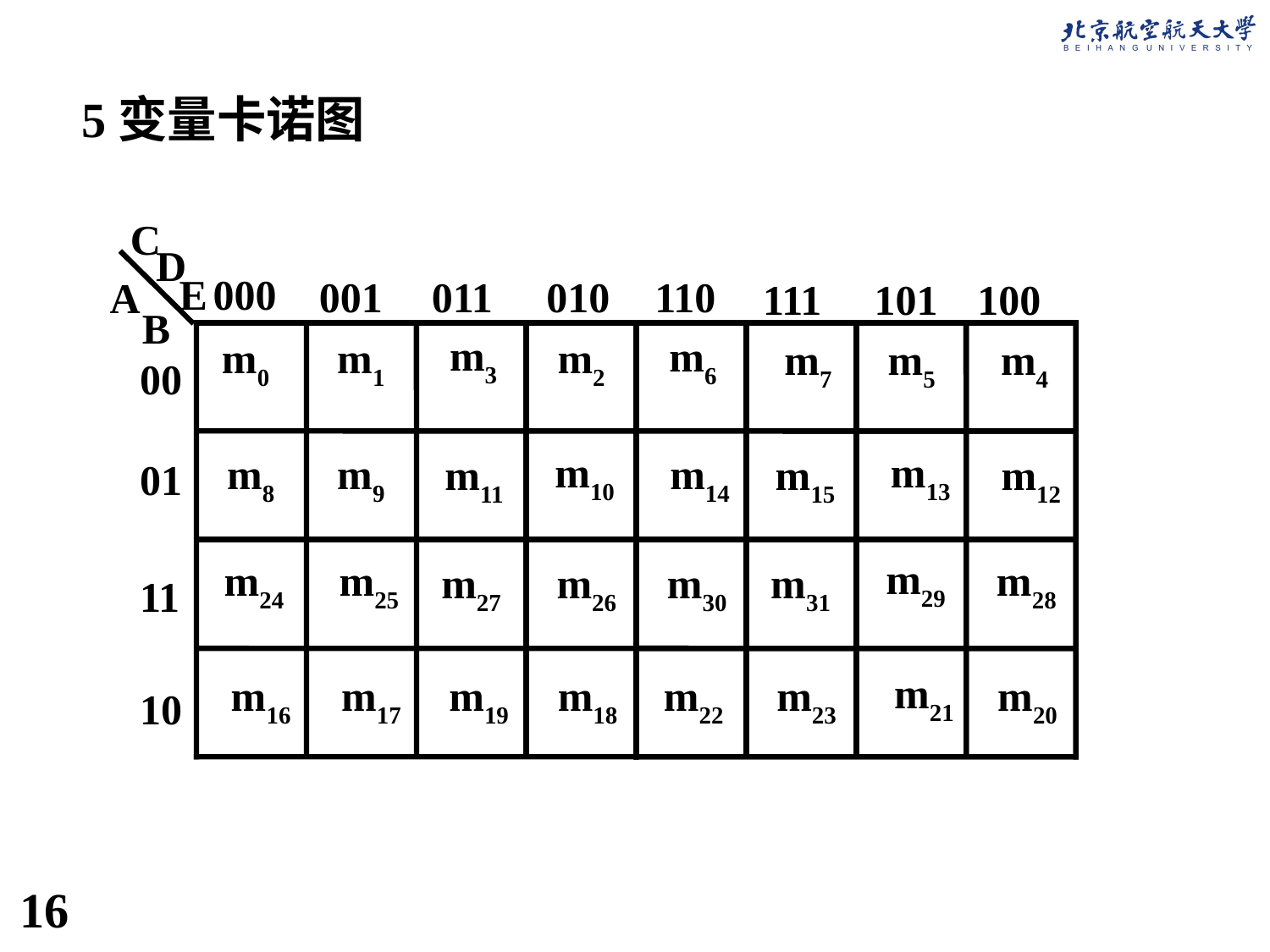

5变量卡诺图
C
D

E
000
001
110
011
010
A
101
100
111
B

m3
m6
m2
m1
m0
m7
m5
m4
00
m10
m13
m8
m9
m14
m15
m11
m12
01
m29
m24
m25
m28
m27
m26
m31
m30
11
m21
m19
m16
m17
m18
m20
m22
m23
10
16